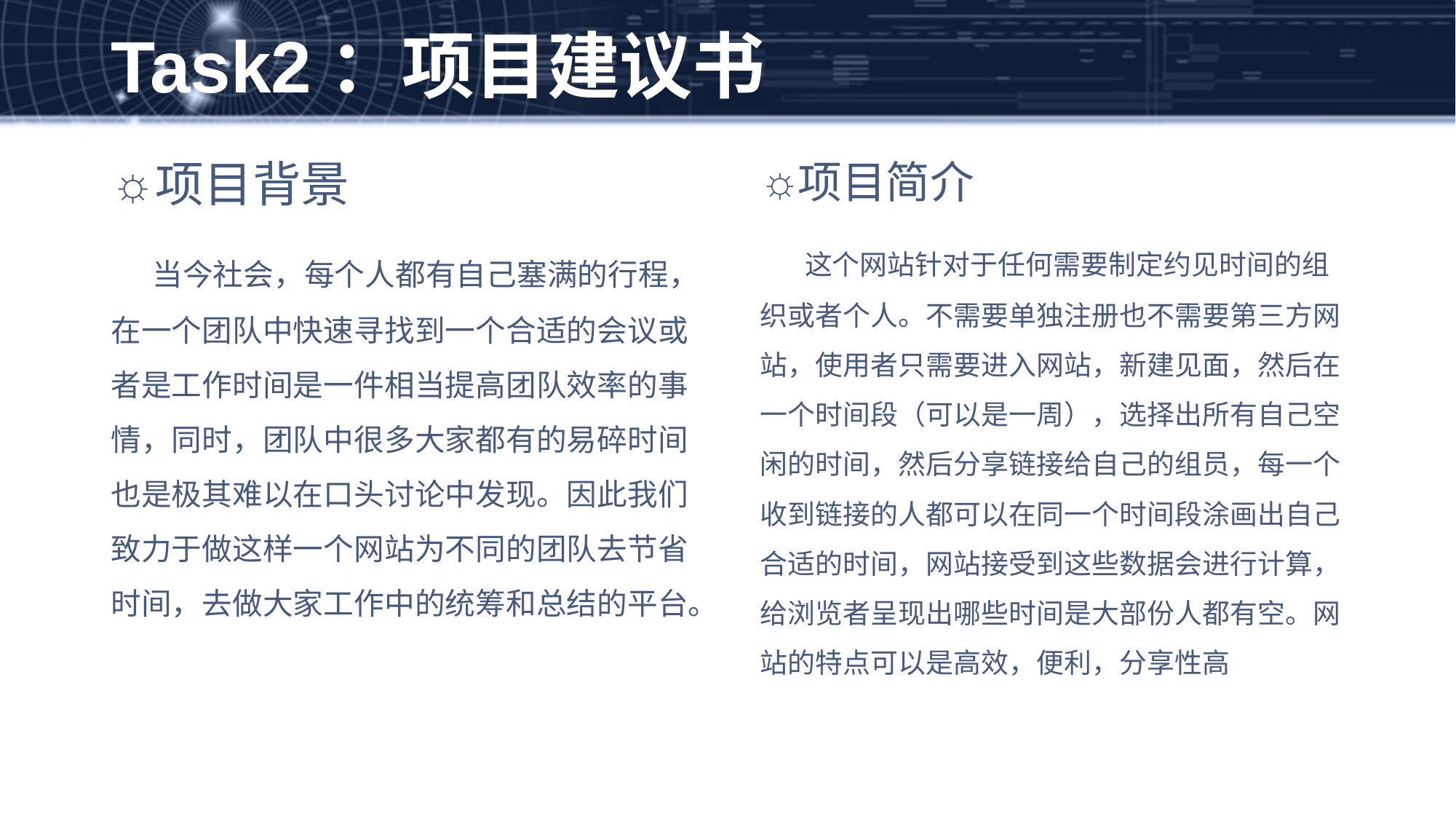

# Task2：项目建议书
项目简介
     这个网站针对于任何需要制定约见时间的组织或者个人。不需要单独注册也不需要第三方网站，使用者只需要进入网站，新建见面，然后在一个时间段（可以是一周），选择出所有自己空闲的时间，然后分享链接给自己的组员，每一个收到链接的人都可以在同一个时间段涂画出自己合适的时间，网站接受到这些数据会进行计算，给浏览者呈现出哪些时间是大部份人都有空。网站的特点可以是高效，便利，分享性高
项目背景
    当今社会，每个人都有自己塞满的行程，在一个团队中快速寻找到一个合适的会议或者是工作时间是一件相当提高团队效率的事情，同时，团队中很多大家都有的易碎时间也是极其难以在口头讨论中发现。因此我们致力于做这样一个网站为不同的团队去节省时间，去做大家工作中的统筹和总结的平台。